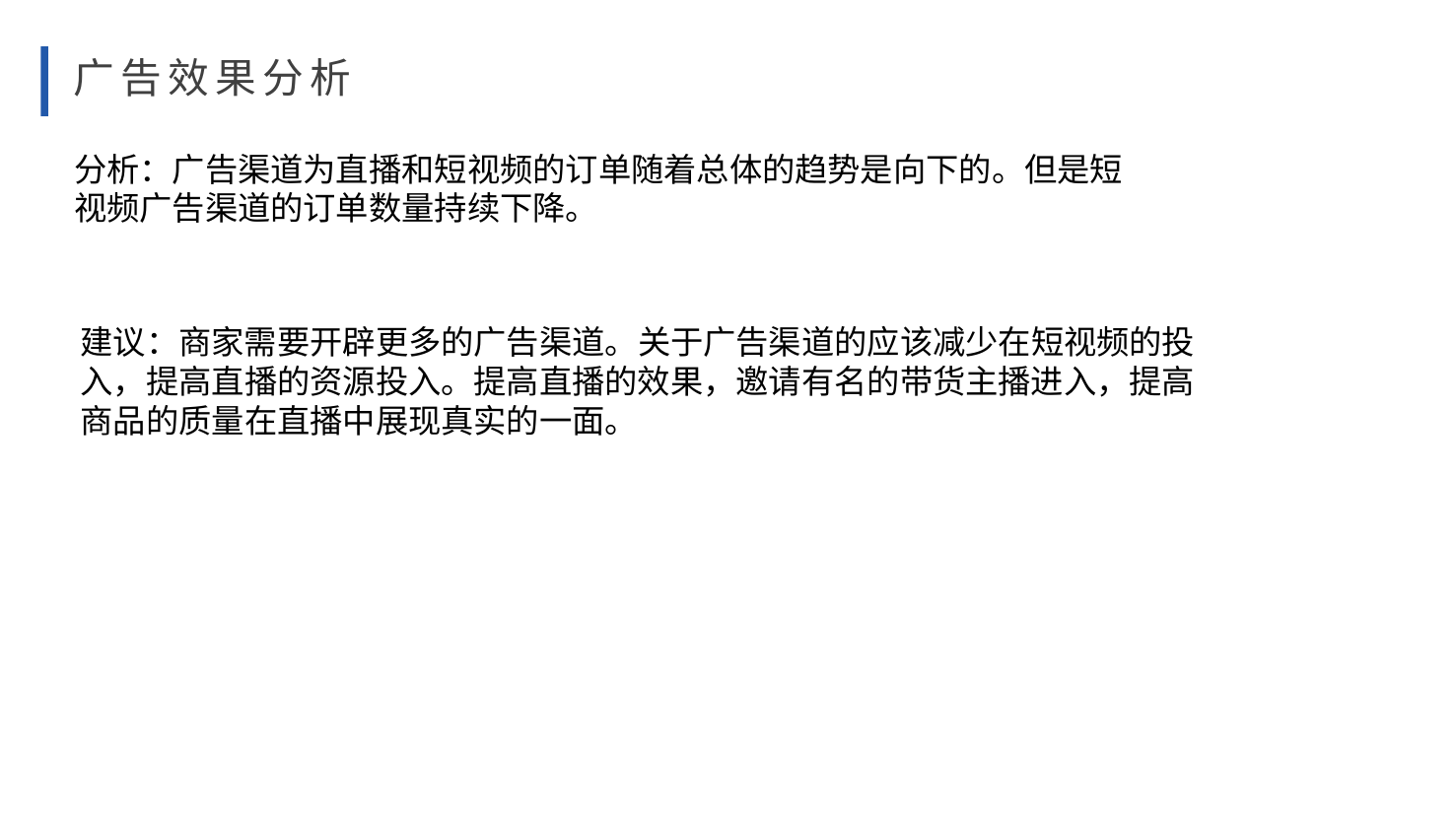

广告效果分析
分析：广告渠道为直播和短视频的订单随着总体的趋势是向下的。但是短视频广告渠道的订单数量持续下降。
建议：商家需要开辟更多的广告渠道。关于广告渠道的应该减少在短视频的投入，提高直播的资源投入。提高直播的效果，邀请有名的带货主播进入，提高商品的质量在直播中展现真实的一面。